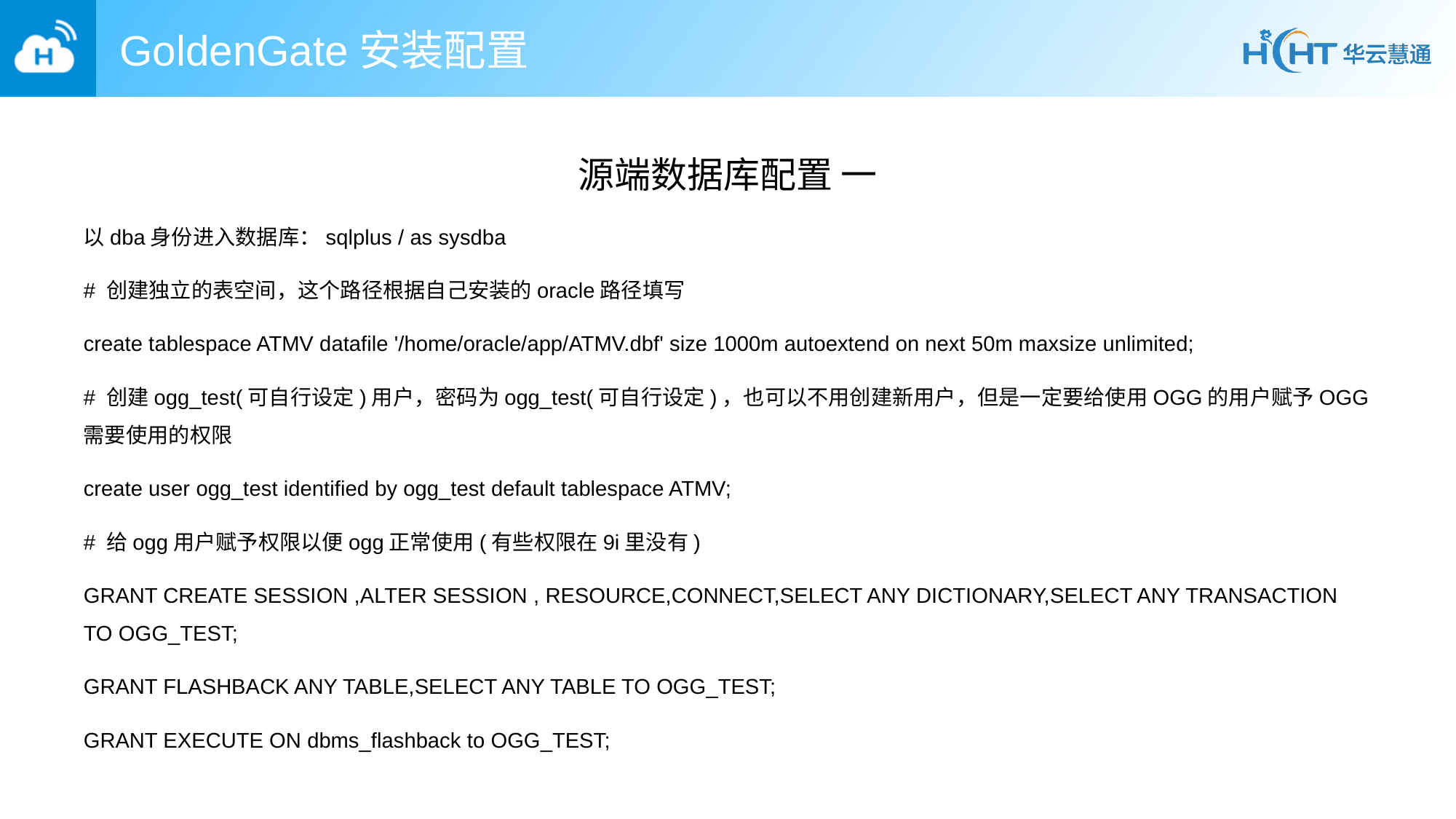

# GoldenGate安装配置
源端数据库配置 一
以dba身份进入数据库：sqlplus / as sysdba
# 创建独立的表空间，这个路径根据自己安装的oracle路径填写
create tablespace ATMV datafile '/home/oracle/app/ATMV.dbf' size 1000m autoextend on next 50m maxsize unlimited;
# 创建ogg_test(可自行设定)用户，密码为ogg_test(可自行设定)，也可以不用创建新用户，但是一定要给使用OGG的用户赋予OGG需要使用的权限
create user ogg_test identified by ogg_test default tablespace ATMV;
# 给ogg用户赋予权限以便ogg正常使用(有些权限在9i里没有)
GRANT CREATE SESSION ,ALTER SESSION , RESOURCE,CONNECT,SELECT ANY DICTIONARY,SELECT ANY TRANSACTION TO OGG_TEST;
GRANT FLASHBACK ANY TABLE,SELECT ANY TABLE TO OGG_TEST;
GRANT EXECUTE ON dbms_flashback to OGG_TEST;